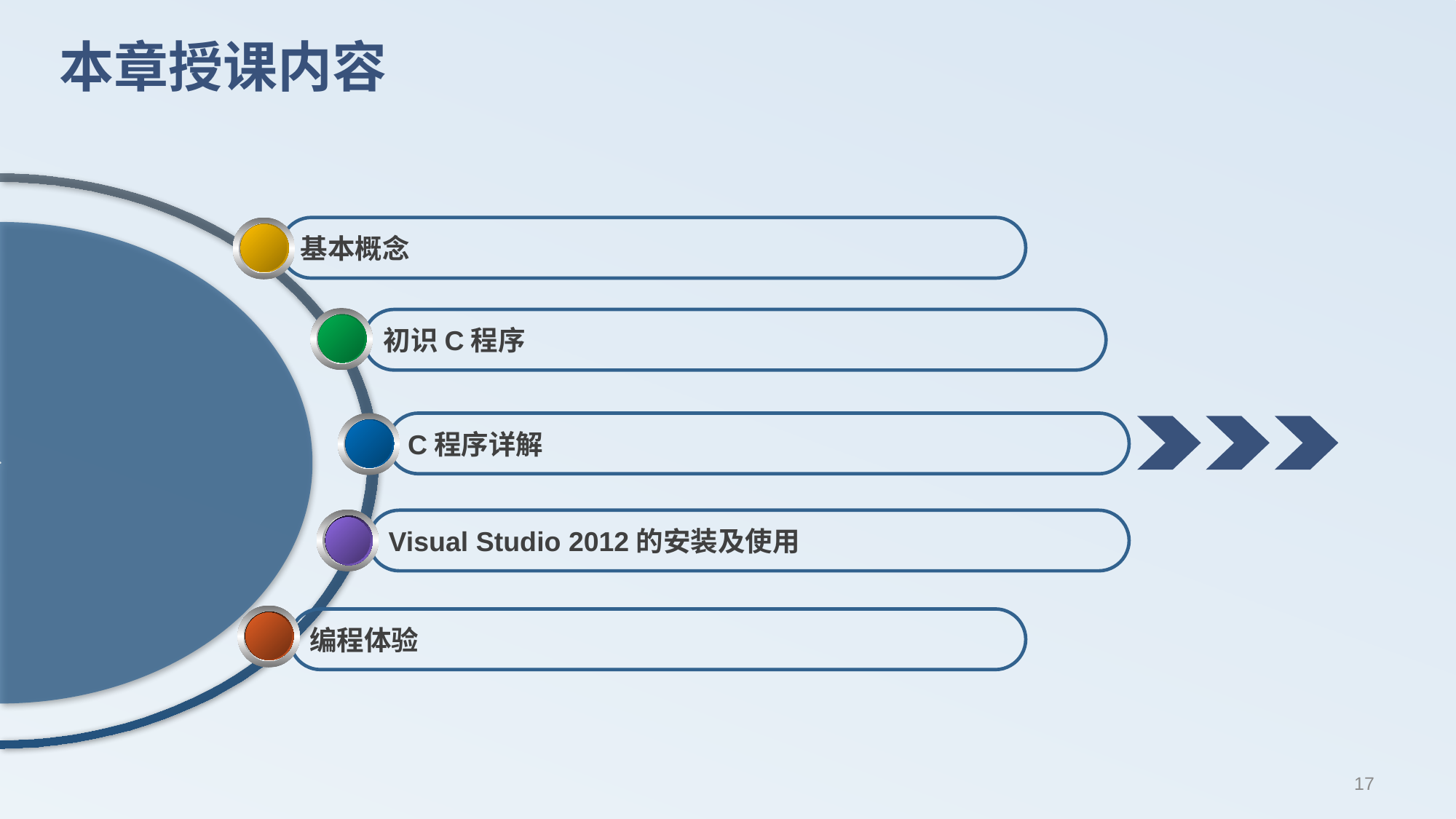

# 本章授课内容

基本概念

初识C程序

C程序详解

Visual Studio 2012的安装及使用

编程体验